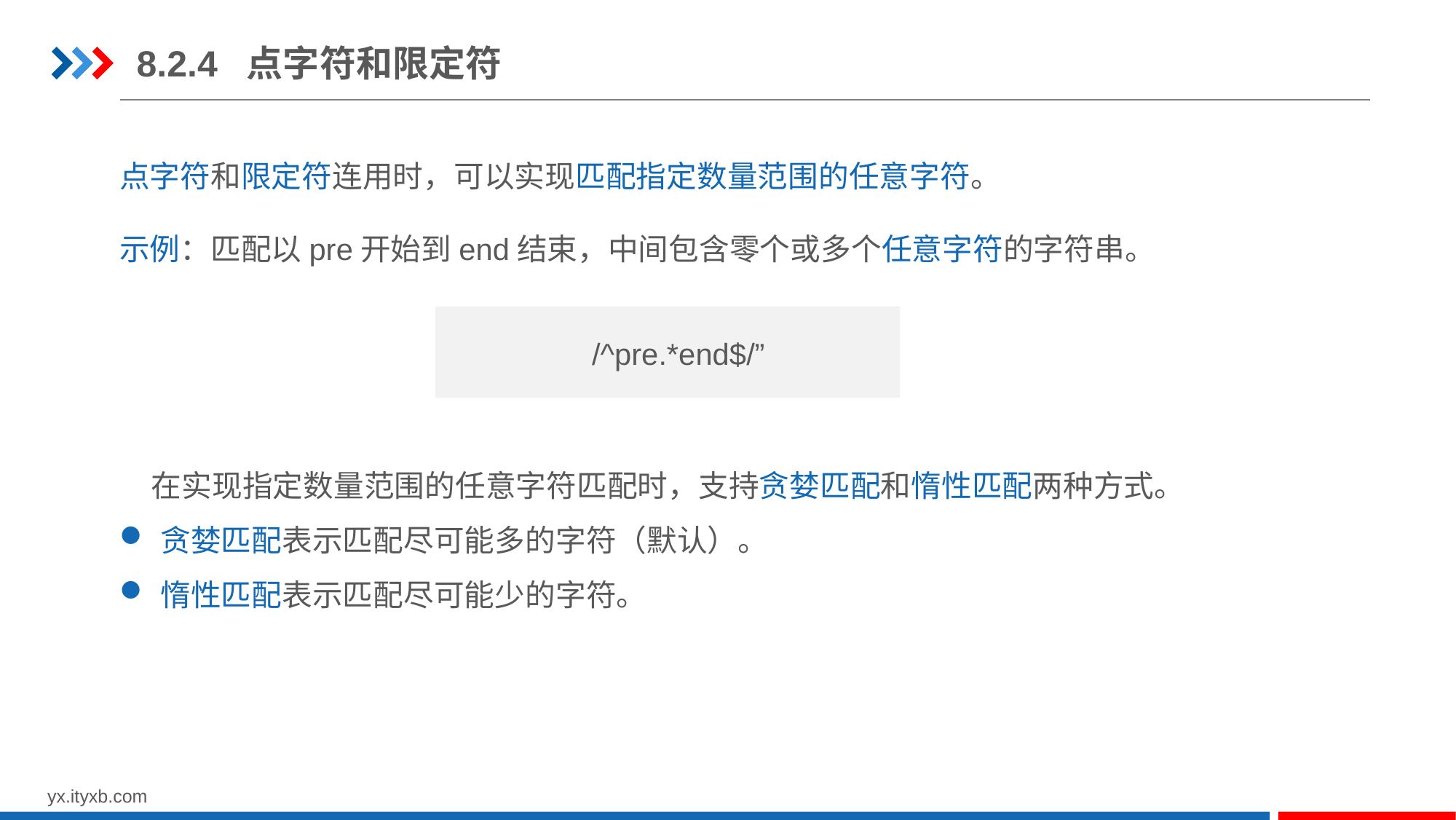

8.2.4  点字符和限定符
点字符和限定符连用时，可以实现匹配指定数量范围的任意字符。

示例：匹配以pre开始到end结束，中间包含零个或多个任意字符的字符串。

在实现指定数量范围的任意字符匹配时，支持贪婪匹配和惰性匹配两种方式。
贪婪匹配表示匹配尽可能多的字符（默认）。
惰性匹配表示匹配尽可能少的字符。

/^pre.*end$/”